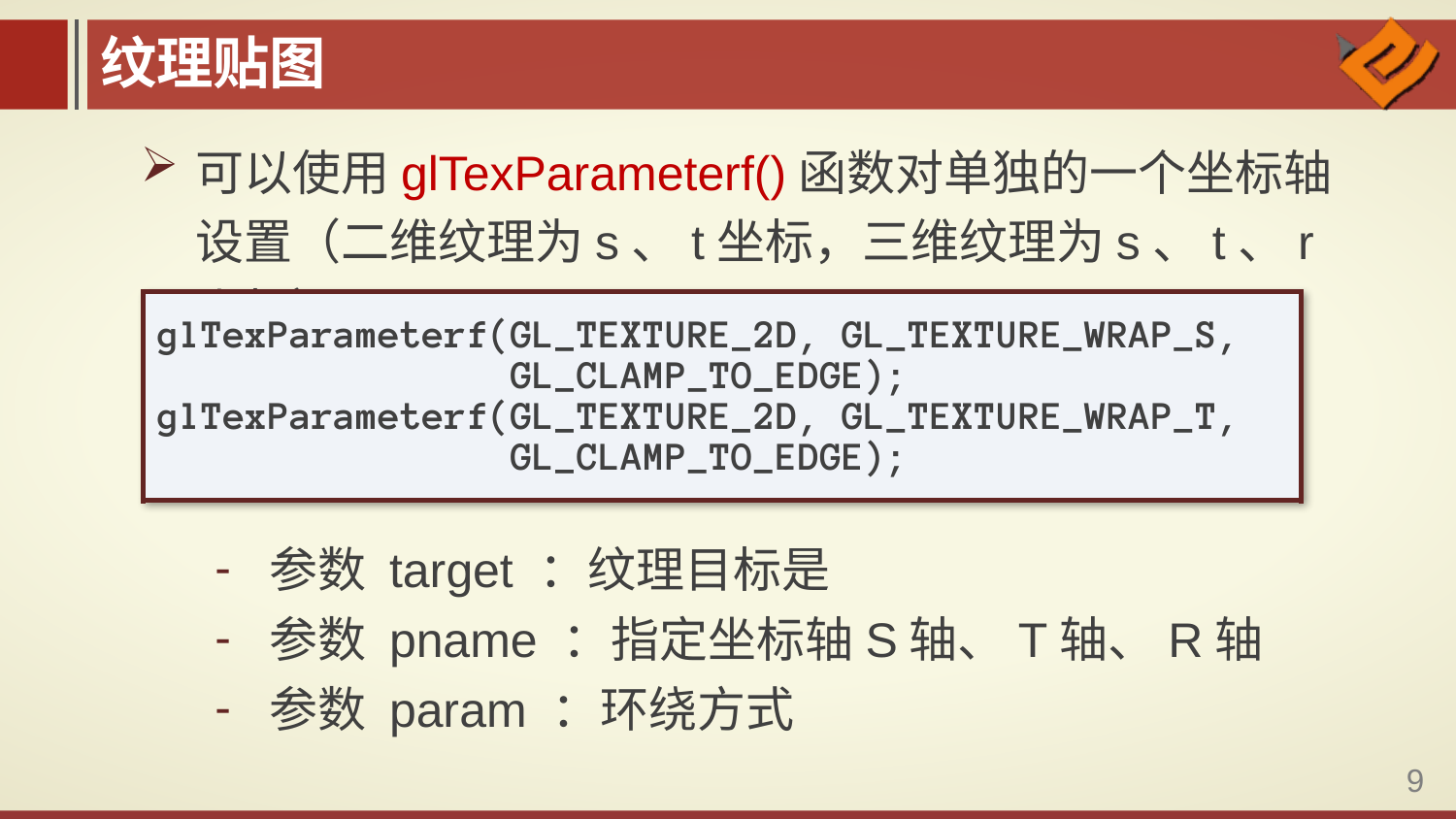

纹理贴图
可以使用glTexParameterf()函数对单独的一个坐标轴设置（二维纹理为s、t坐标，三维纹理为s、t、r坐标）
| glTexParameterf(GL\_TEXTURE\_2D, GL\_TEXTURE\_WRAP\_S, GL\_CLAMP\_TO\_EDGE); glTexParameterf(GL\_TEXTURE\_2D, GL\_TEXTURE\_WRAP\_T, GL\_CLAMP\_TO\_EDGE); |
| --- |
参数 target ：纹理目标是
参数 pname ：指定坐标轴S轴、T轴、R轴
参数 param ：环绕方式